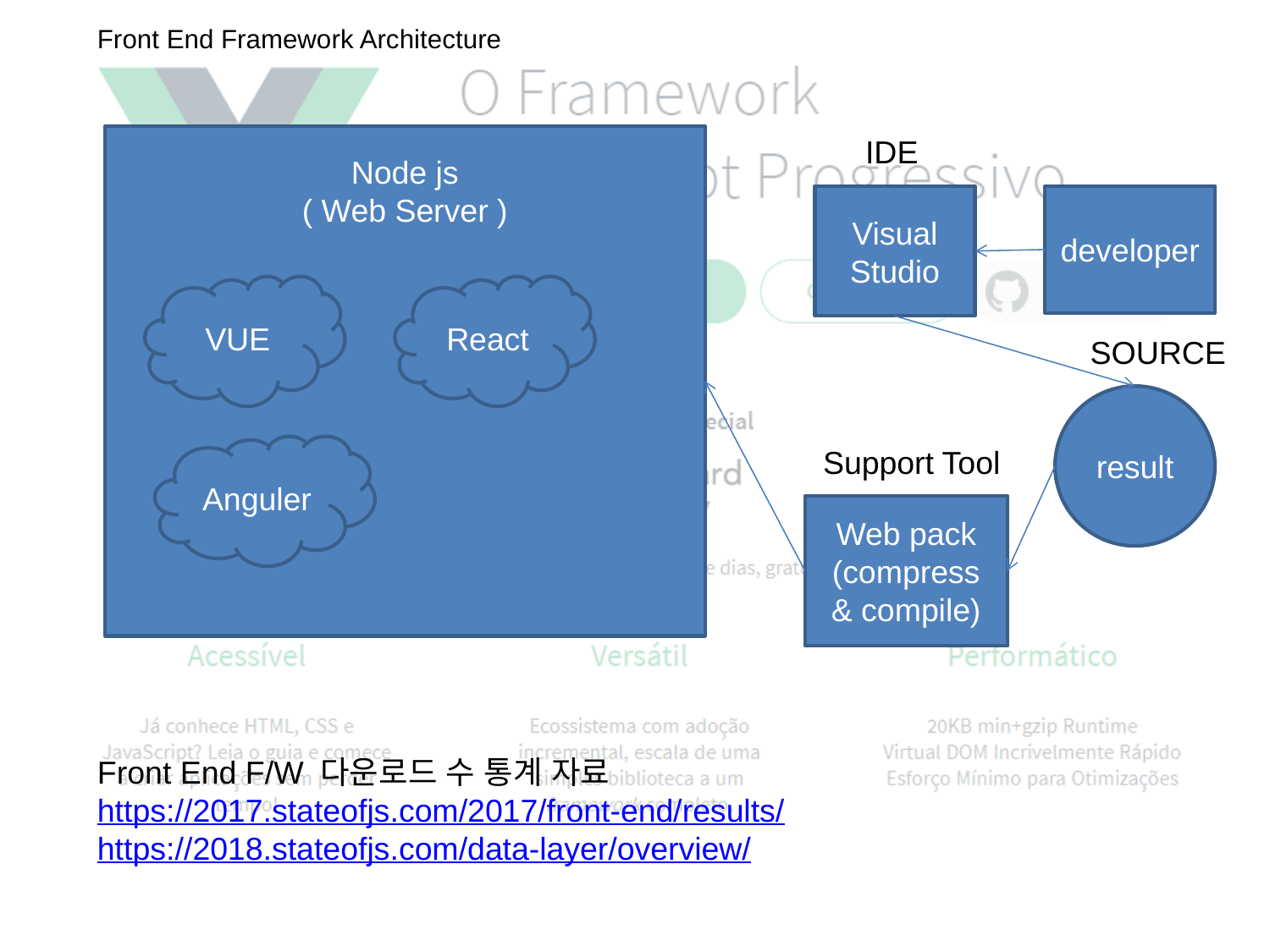

Front End Framework Architecture
Node js
( Web Server )

IDE
Visual Studio
developer
VUE
React
SOURCE
result
Anguler
Support Tool
Web pack
(compress & compile)
Front End F/W 다운로드 수 통계 자료
https://2017.stateofjs.com/2017/front-end/results/
https://2018.stateofjs.com/data-layer/overview/